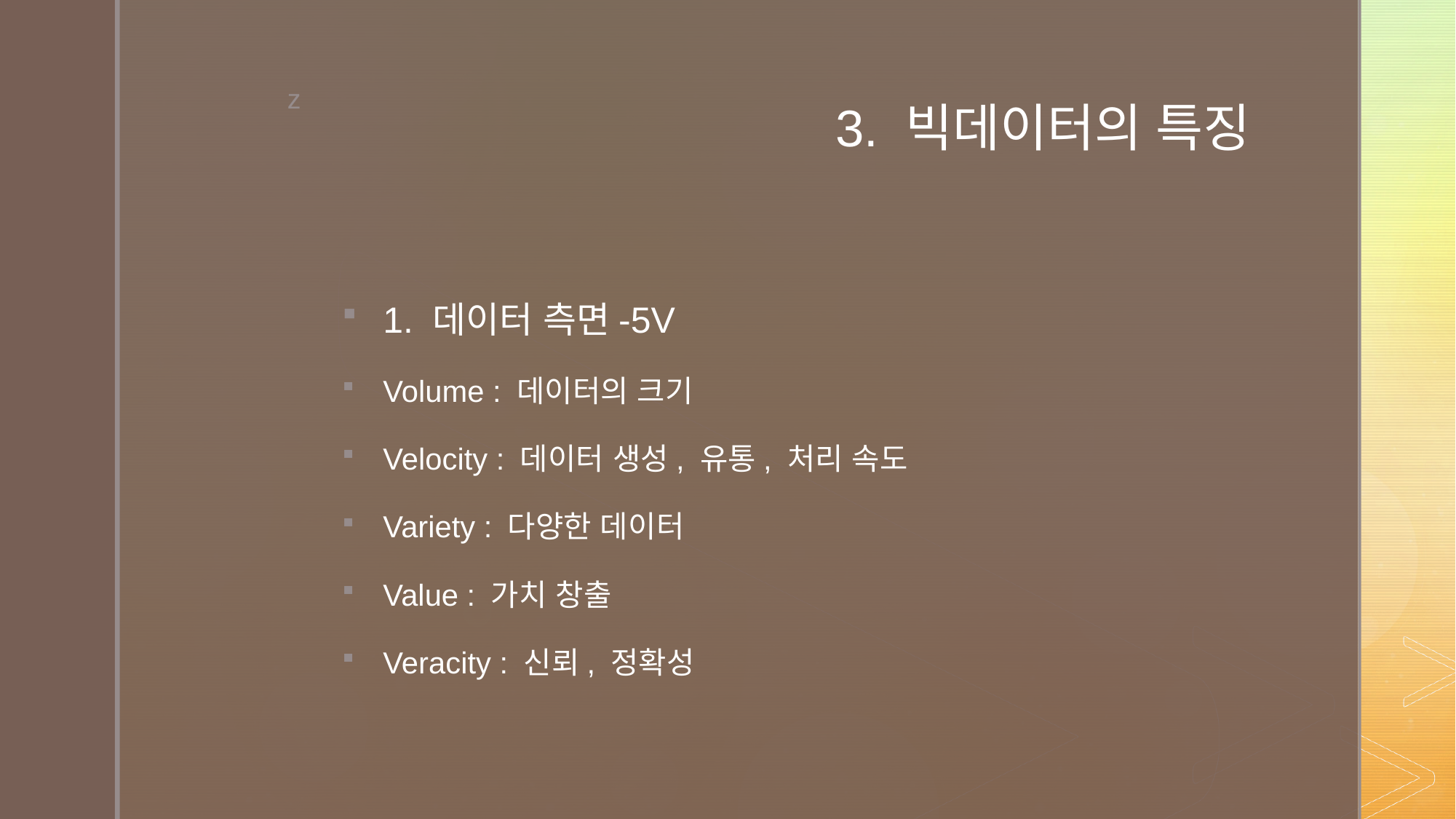

# 3. 빅데이터의 특징
1. 데이터 측면-5V
Volume : 데이터의 크기
Velocity : 데이터 생성, 유통, 처리 속도
Variety : 다양한 데이터
Value : 가치 창출
Veracity : 신뢰, 정확성